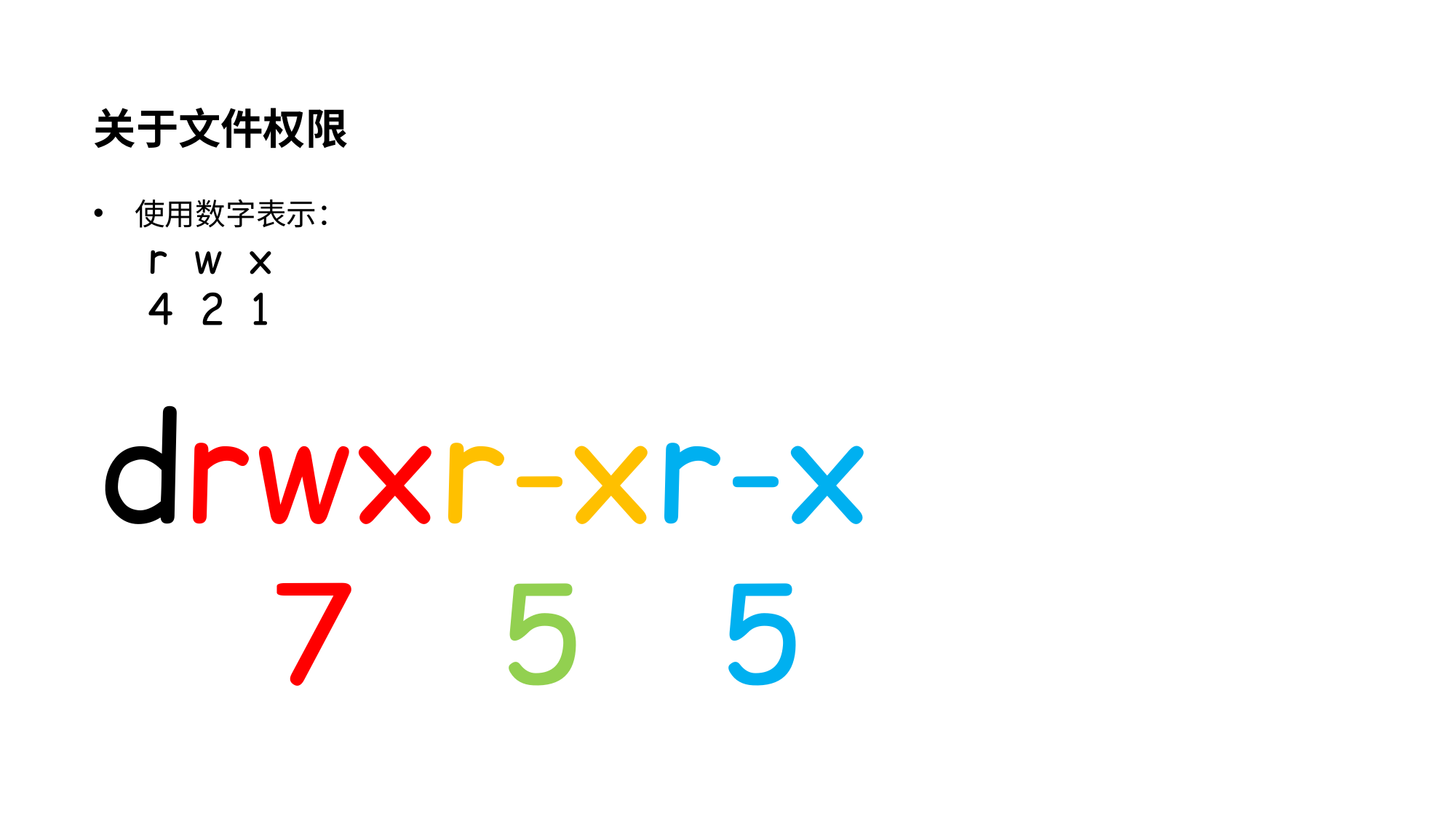

关于文件权限
使用数字表示：
r  w  x
4  2  1
drwxr-xr-x
7
5
5